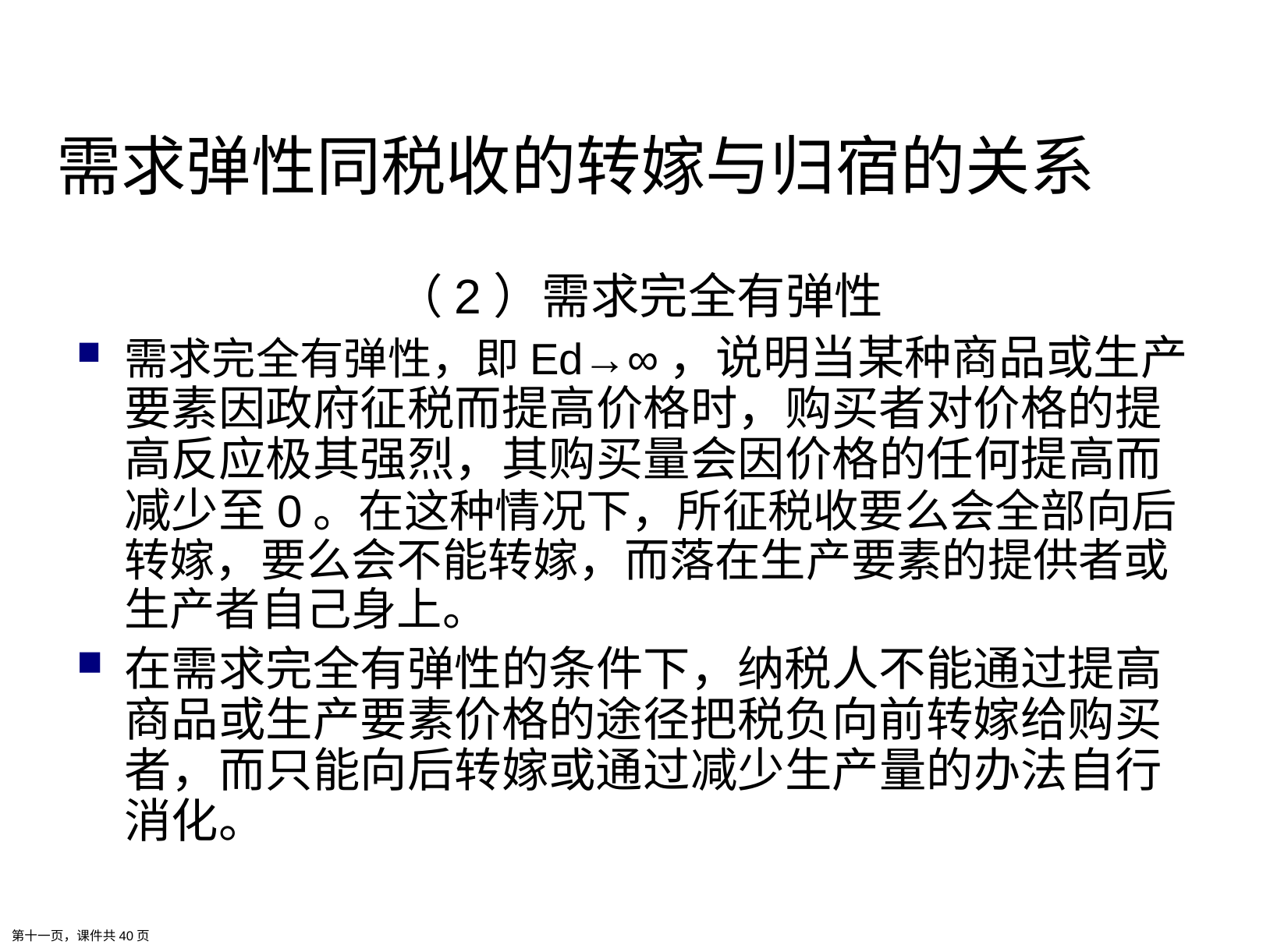

需求弹性同税收的转嫁与归宿的关系
（2）需求完全有弹性
需求完全有弹性，即Ed→∞，说明当某种商品或生产要素因政府征税而提高价格时，购买者对价格的提高反应极其强烈，其购买量会因价格的任何提高而减少至0。在这种情况下，所征税收要么会全部向后转嫁，要么会不能转嫁，而落在生产要素的提供者或生产者自己身上。
在需求完全有弹性的条件下，纳税人不能通过提高商品或生产要素价格的途径把税负向前转嫁给购买者，而只能向后转嫁或通过减少生产量的办法自行消化。
第十一页，课件共40页